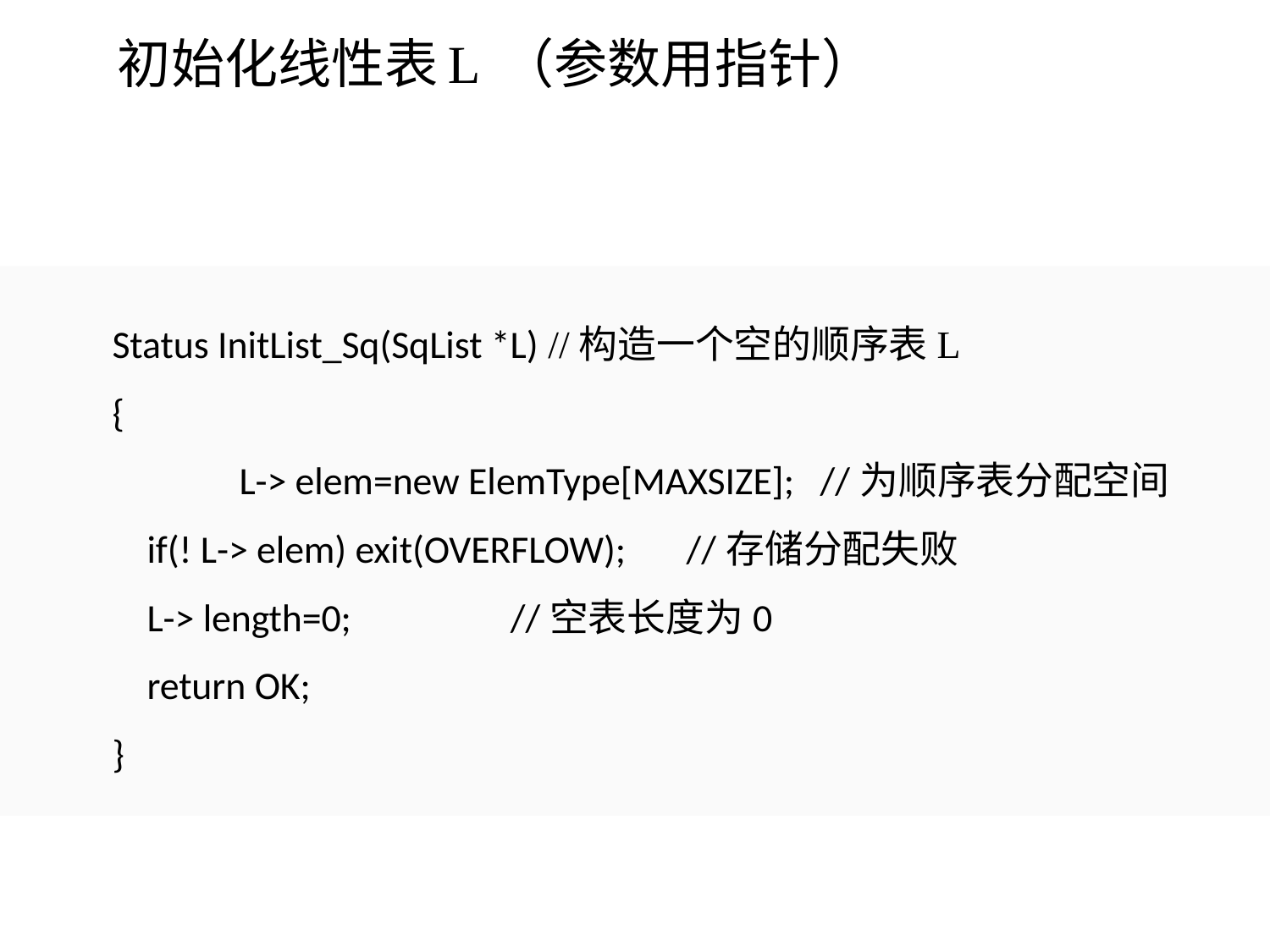

初始化线性表L （参数用指针）

Status InitList_Sq(SqList *L) //构造一个空的顺序表L
{
	L-> elem=new ElemType[MAXSIZE];   //为顺序表分配空间
    if(! L-> elem) exit(OVERFLOW);       //存储分配失败
    L-> length=0;	            	  //空表长度为0
    return OK;
}